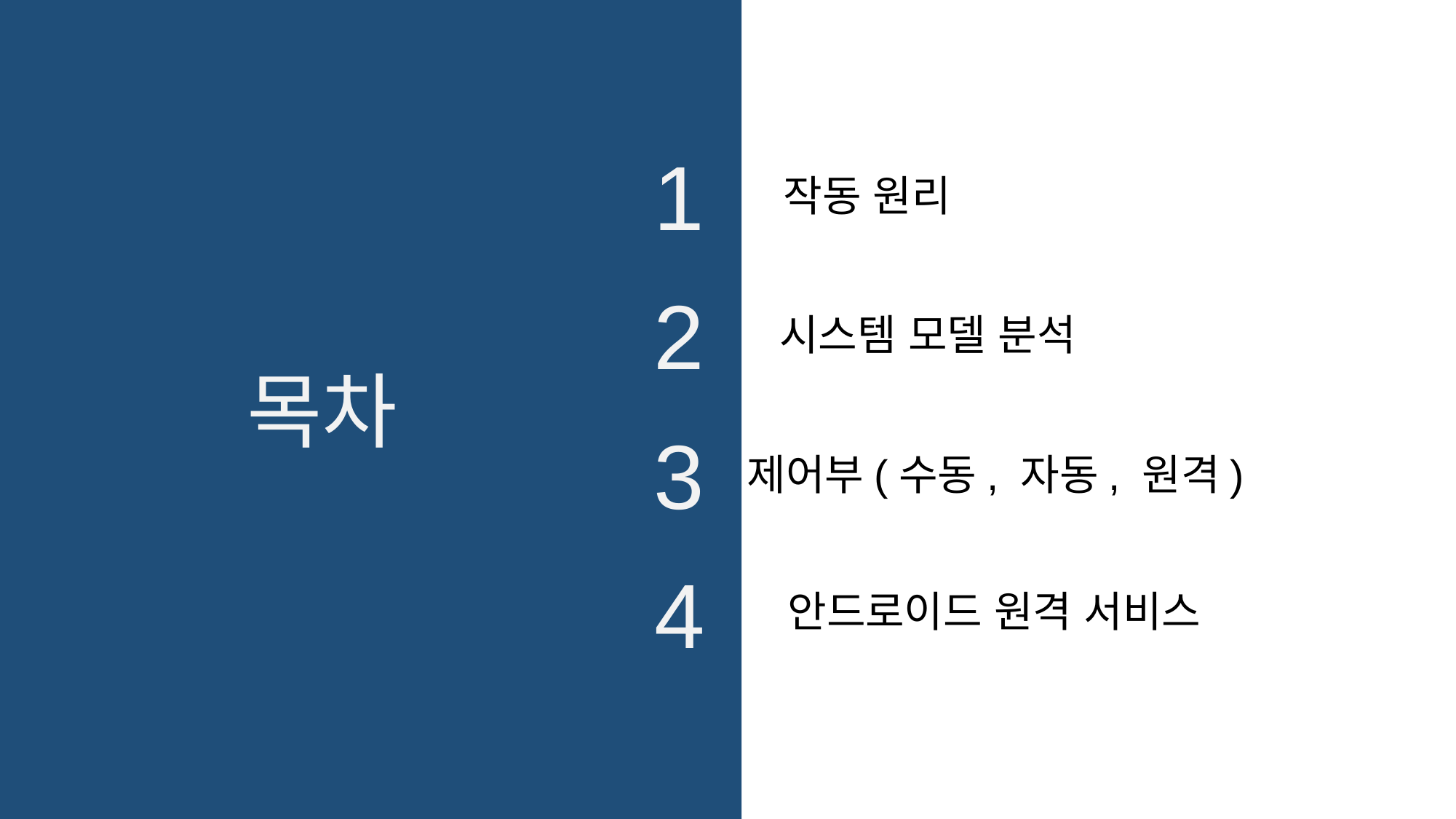

1
작동 원리
2
시스템 모델 분석
목차
3
제어부(수동, 자동, 원격)
4
안드로이드 원격 서비스